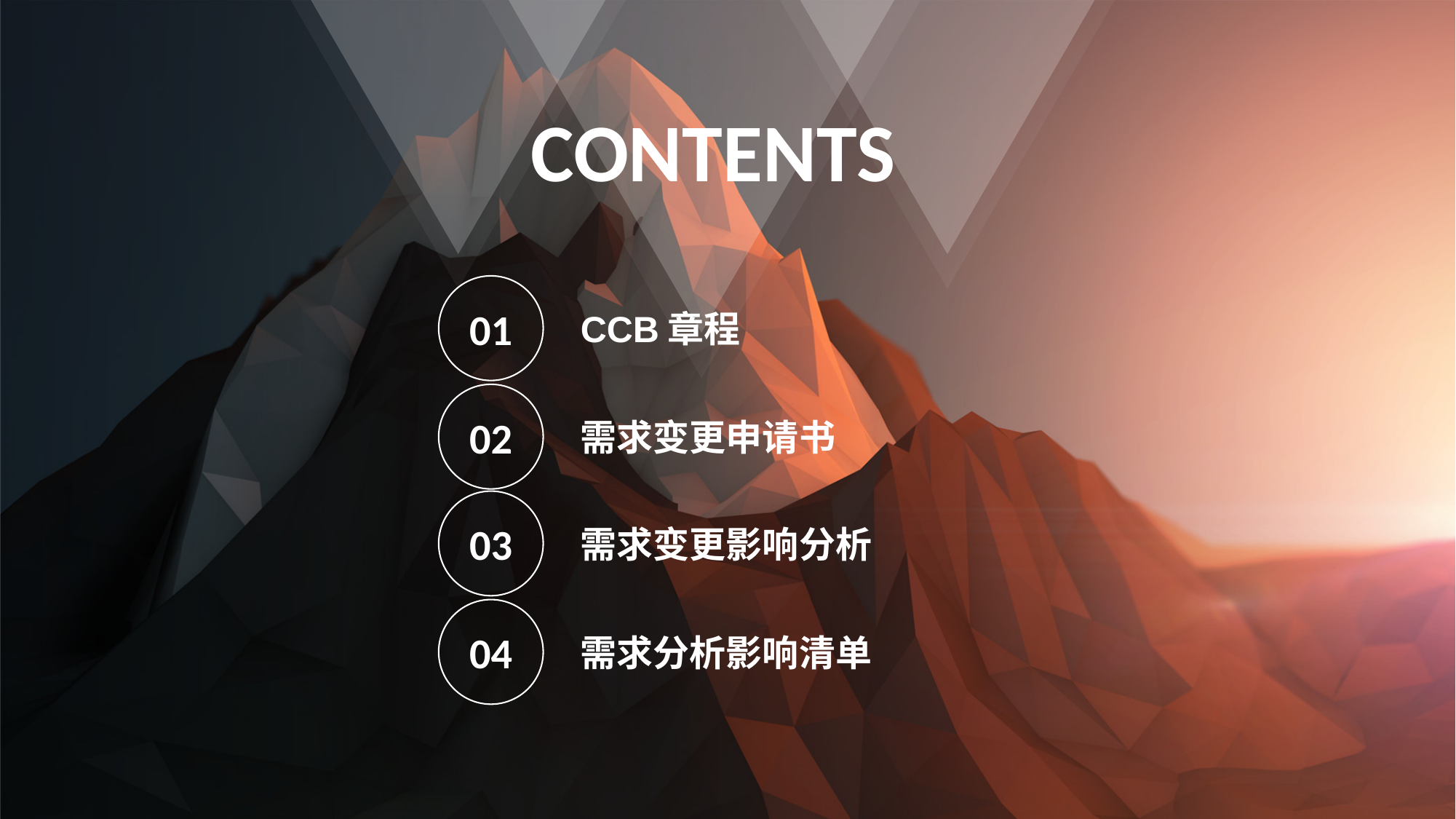

CONTENTS
01
CCB章程
02
需求变更申请书
03
需求变更影响分析
04
需求分析影响清单